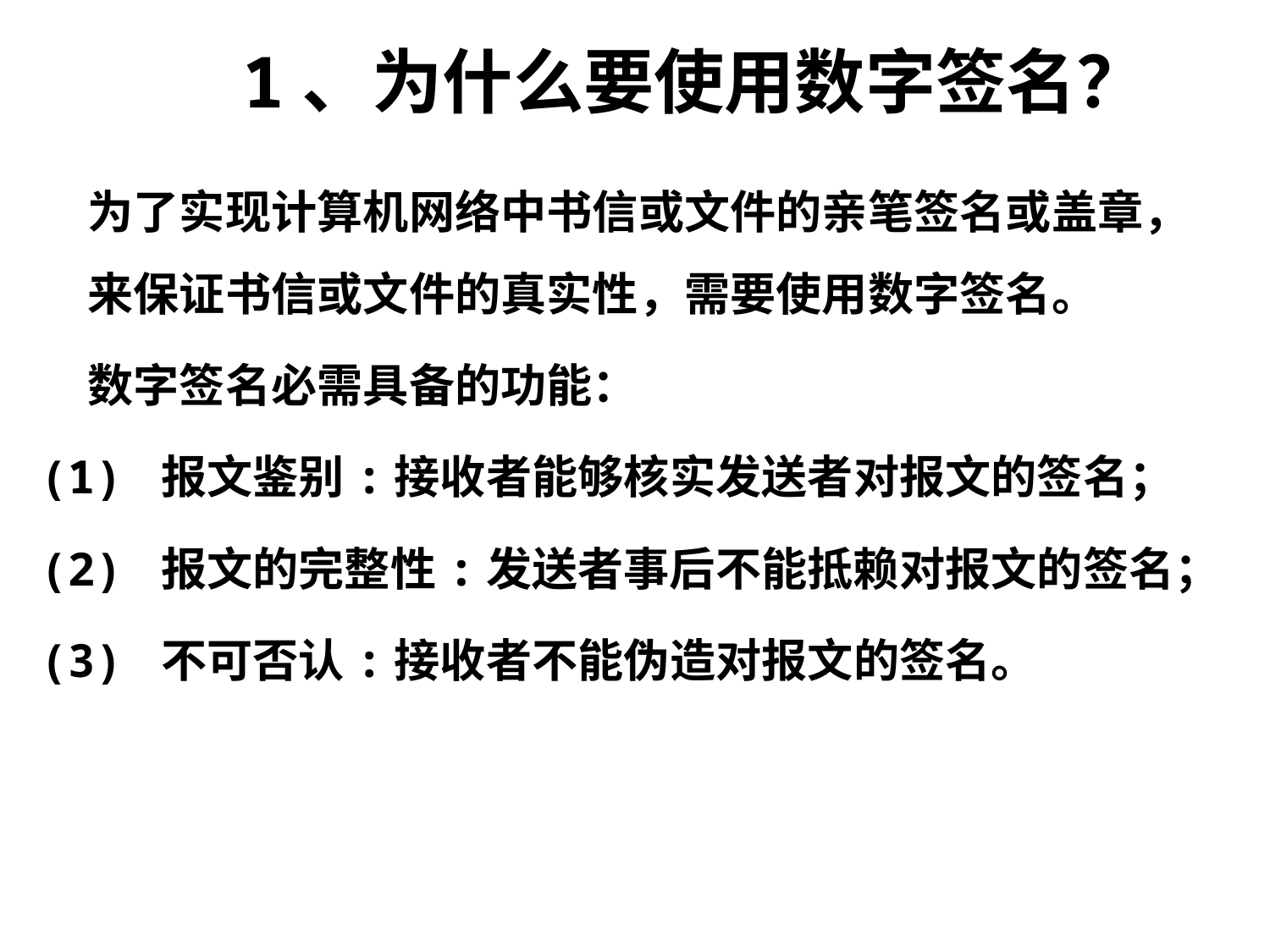

# 1、为什么要使用数字签名？
	为了实现计算机网络中书信或文件的亲笔签名或盖章，来保证书信或文件的真实性，需要使用数字签名。
	数字签名必需具备的功能：
(1) 报文鉴别:接收者能够核实发送者对报文的签名；
(2) 报文的完整性:发送者事后不能抵赖对报文的签名；
(3) 不可否认:接收者不能伪造对报文的签名。